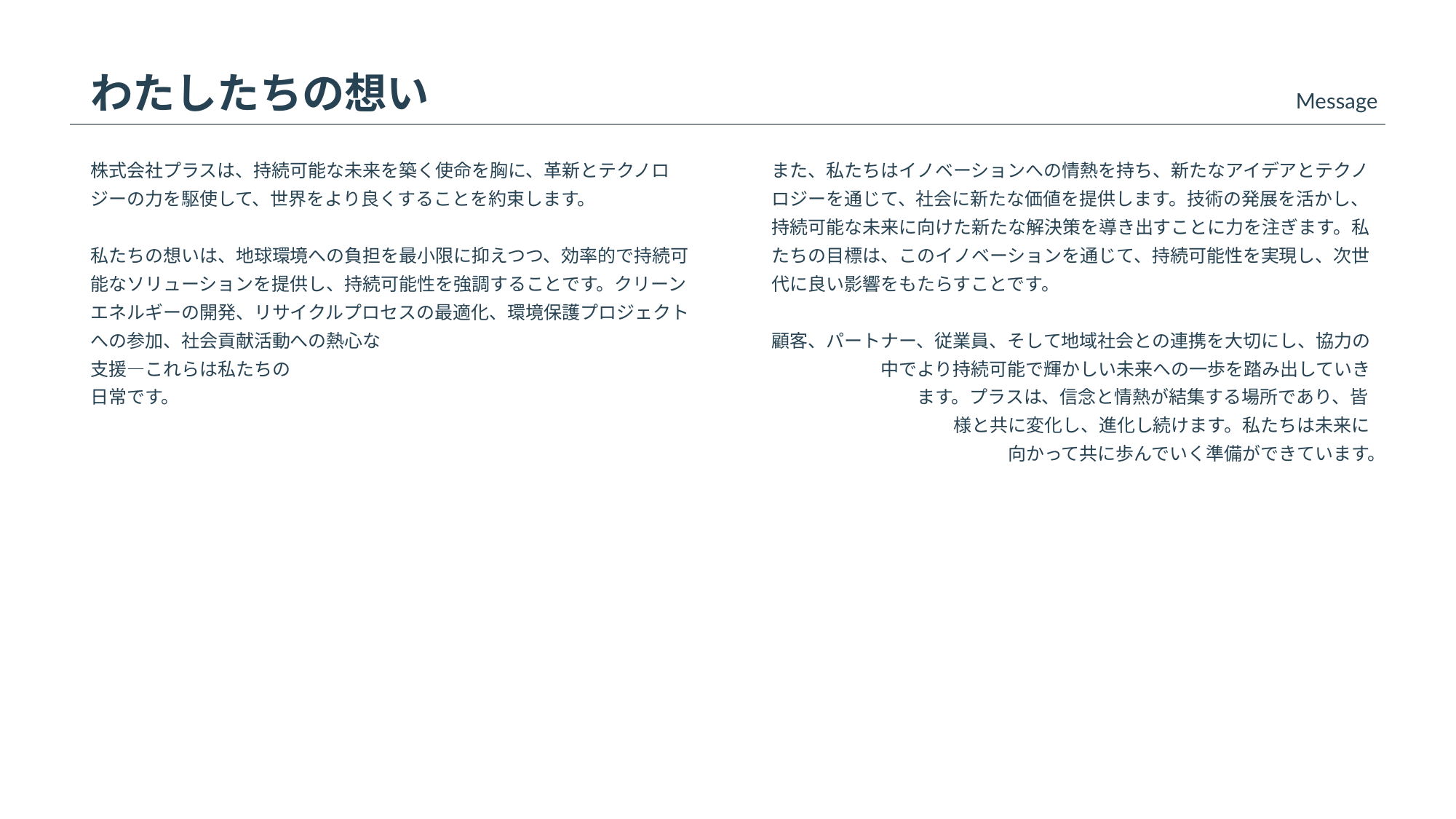

わたしたちの想い
Message
株式会社プラスは、持続可能な未来を築く使命を胸に、革新とテクノロジーの力を駆使して、世界をより良くすることを約束します。

私たちの想いは、地球環境への負担を最小限に抑えつつ、効率的で持続可能なソリューションを提供し、持続可能性を強調することです。クリーンエネルギーの開発、リサイクルプロセスの最適化、環境保護プロジェクトへの参加、社会貢献活動への熱心な
支援―これらは私たちの
日常です。

また、私たちはイノベーションへの情熱を持ち、新たなアイデアとテクノロジーを通じて、社会に新たな価値を提供します。技術の発展を活かし、持続可能な未来に向けた新たな解決策を導き出すことに力を注ぎます。私たちの目標は、このイノベーションを通じて、持続可能性を実現し、次世代に良い影響をもたらすことです。

顧客、パートナー、従業員、そして地域社会との連携を大切にし、協力の
　　　　　　中でより持続可能で輝かしい未来への一歩を踏み出していき
　　　　　　　　ます。プラスは、信念と情熱が結集する場所であり、皆
　　　　　　　　　　様と共に変化し、進化し続けます。私たちは未来に
　　　　　　　　　　　　　向かって共に歩んでいく準備ができています。